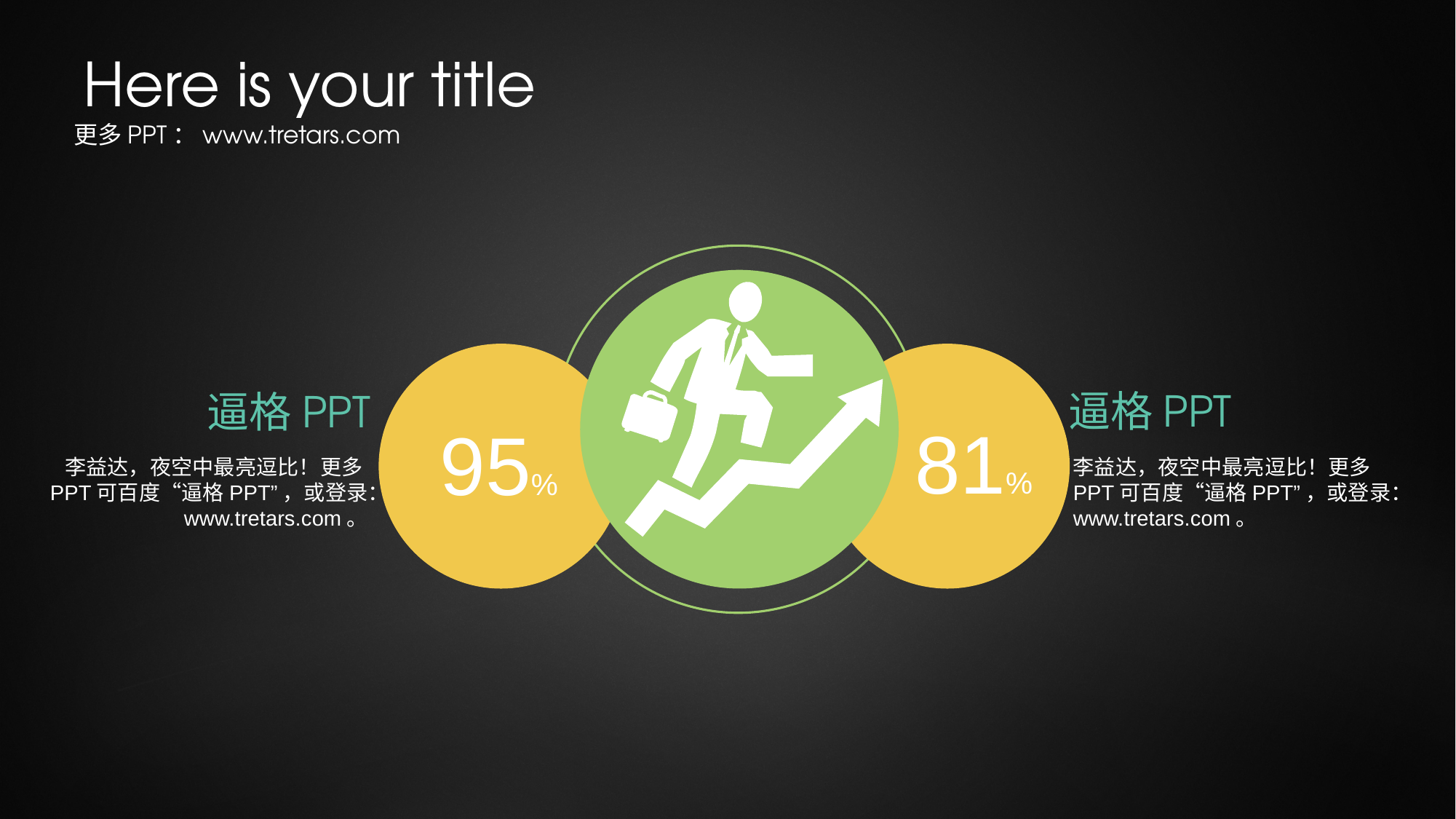

Here is your title
更多PPT：www.tretars.com

逼格PPT
逼格PPT
81%
95%
李益达，夜空中最亮逗比！更多PPT可百度“逼格PPT”，或登录：www.tretars.com。
李益达，夜空中最亮逗比！更多PPT可百度“逼格PPT”，或登录：www.tretars.com。